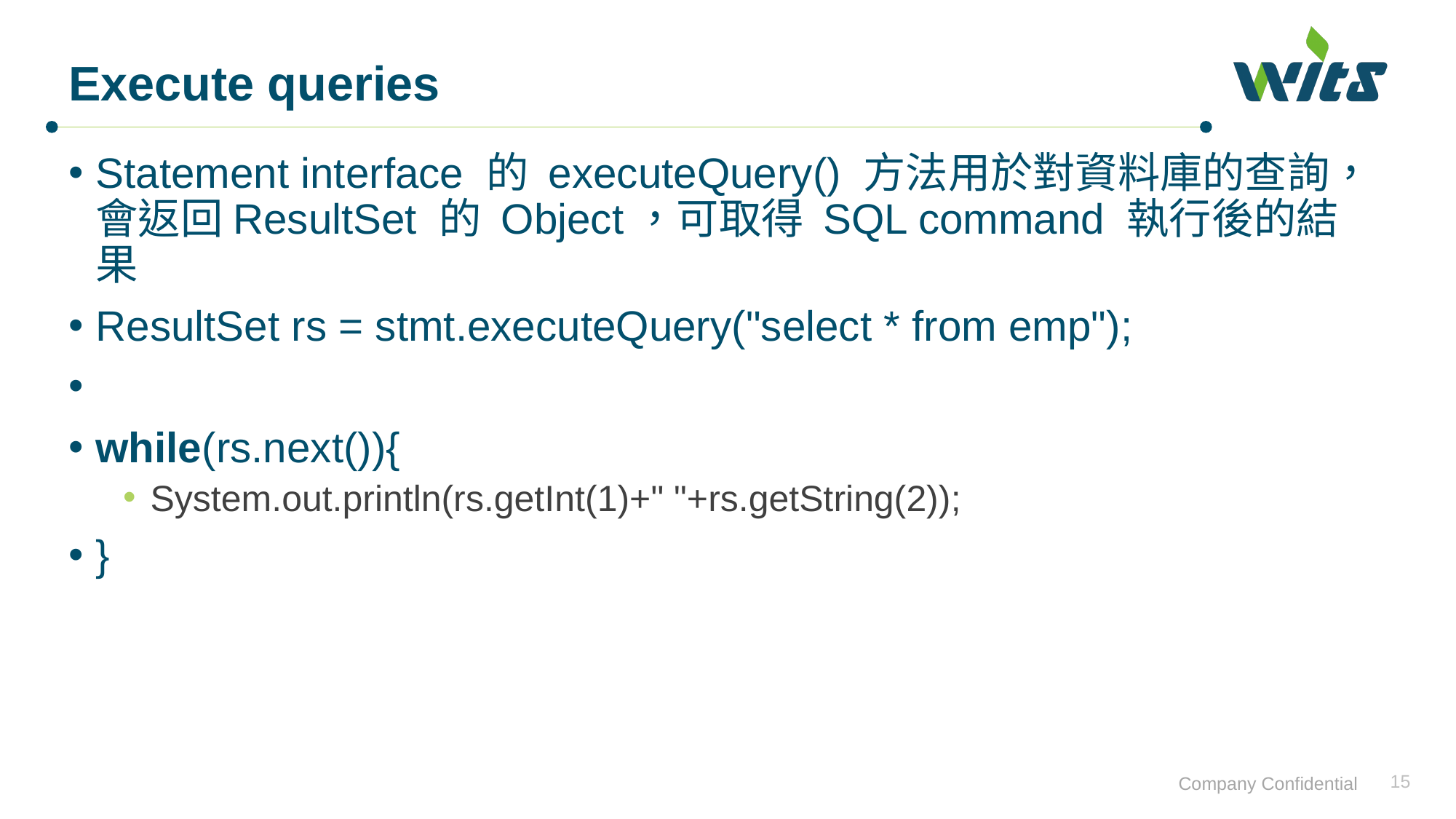

# Execute queries
Statement interface 的 executeQuery() 方法用於對資料庫的查詢，會返回ResultSet 的 Object，可取得 SQL command 執行後的結果
ResultSet rs = stmt.executeQuery("select * from emp");

while(rs.next()){
System.out.println(rs.getInt(1)+" "+rs.getString(2));
}

15